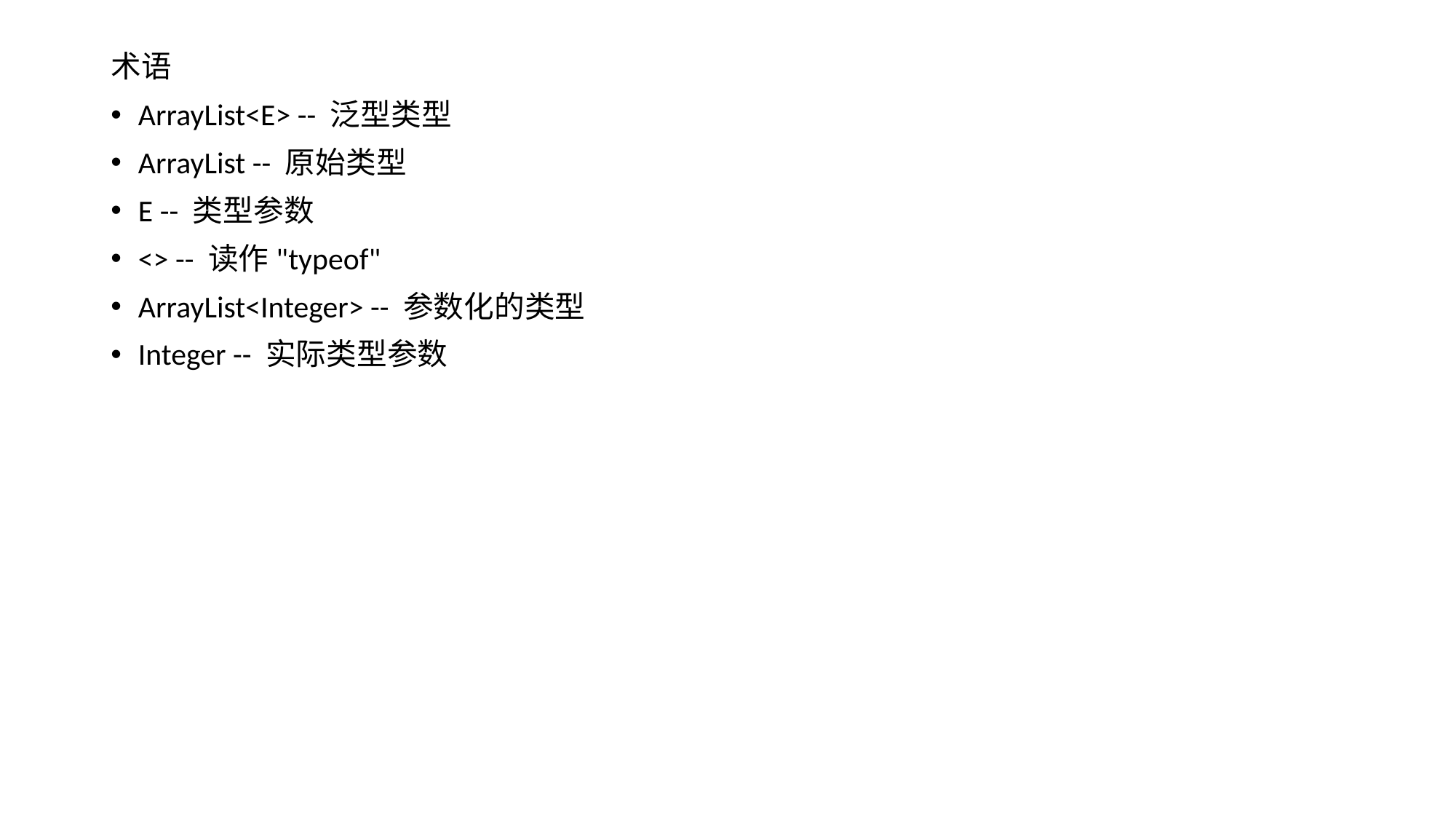

术语
ArrayList<E> -- 泛型类型
ArrayList -- 原始类型
E -- 类型参数
<> -- 读作"typeof"
ArrayList<Integer> -- 参数化的类型
Integer -- 实际类型参数